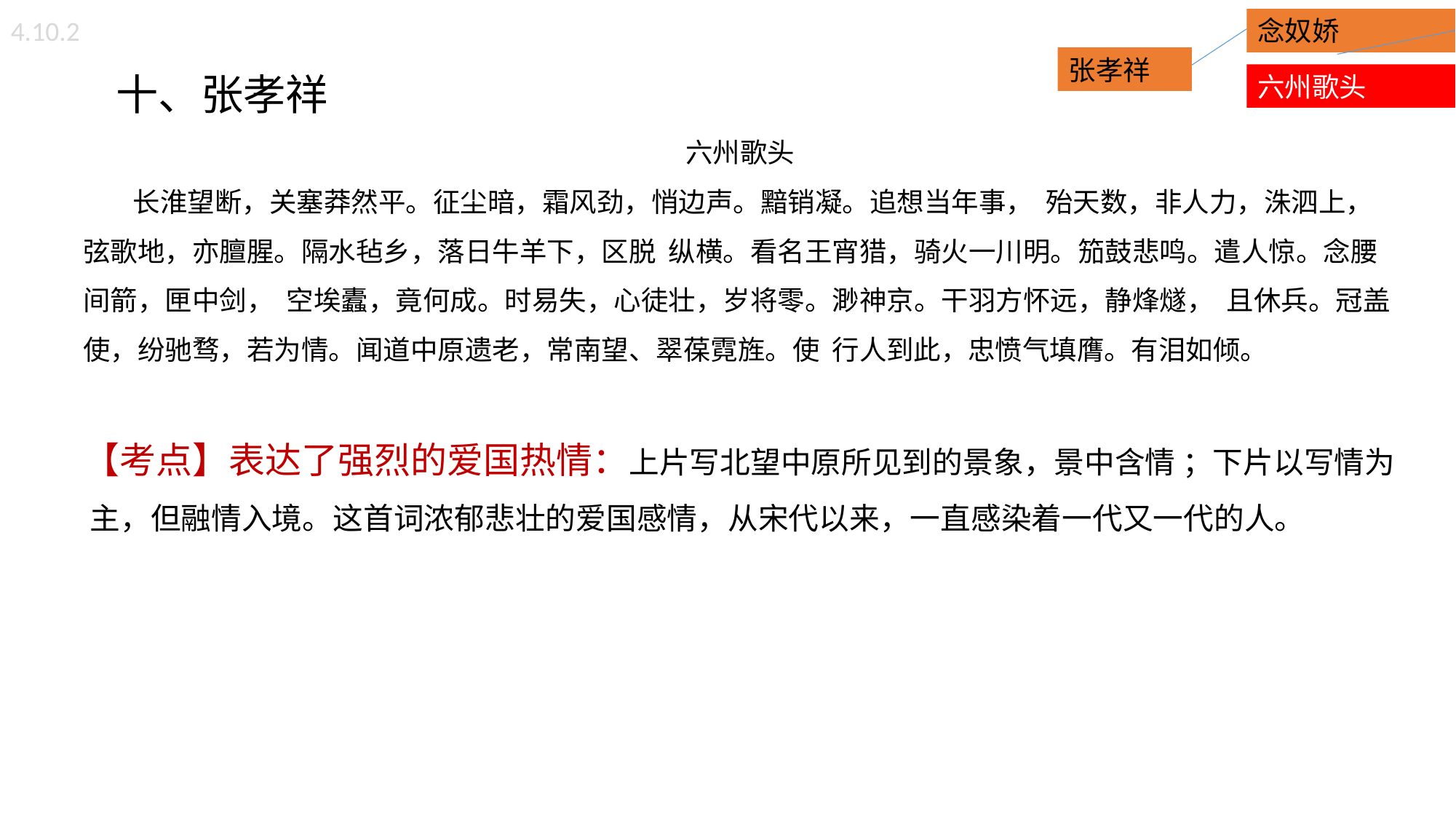

4.10.2
念奴娇
   十、张孝祥
六州歌头
       长淮望断，关塞莽然平。征尘暗，霜风劲，悄边声。黯销凝。追想当年事，  殆天数，非人力，洙泗上，弦歌地，亦膻腥。隔水毡乡，落日牛羊下，区脱  纵横。看名王宵猎，骑火一川明。笳鼓悲鸣。遣人惊。念腰间箭，匣中剑，  空埃蠹，竟何成。时易失，心徒壮，岁将零。渺神京。干羽方怀远，静烽燧，  且休兵。冠盖使，纷驰骛，若为情。闻道中原遗老，常南望、翠葆霓旌。使  行人到此，忠愤气填膺。有泪如倾。

【考点】表达了强烈的爱国热情：上片写北望中原所见到的景象，景中含情 ；下片以写情为  主，但融情入境。这首词浓郁悲壮的爱国感情，从宋代以来，一直感染着一代又一代的人。

张孝祥
六州歌头